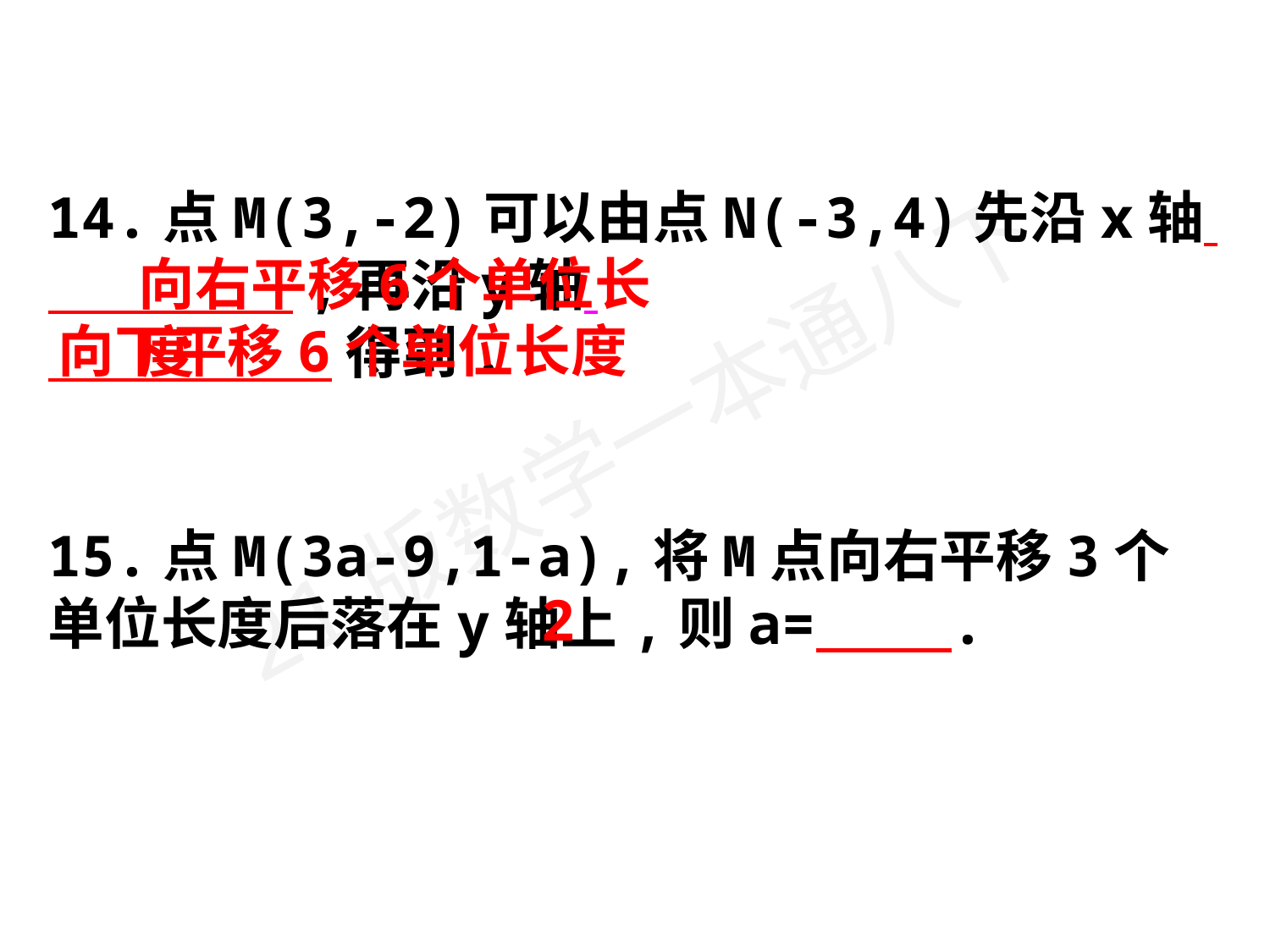

14.点M(3,-2)可以由点N(-3,4)先沿x轴                     ,再沿y轴
                      得到.

15.点M(3a-9,1-a),将M点向右平移3个单位长度后落在y轴上,则a=    .
向右平移6个单位长度
向下平移6个单位长度
2